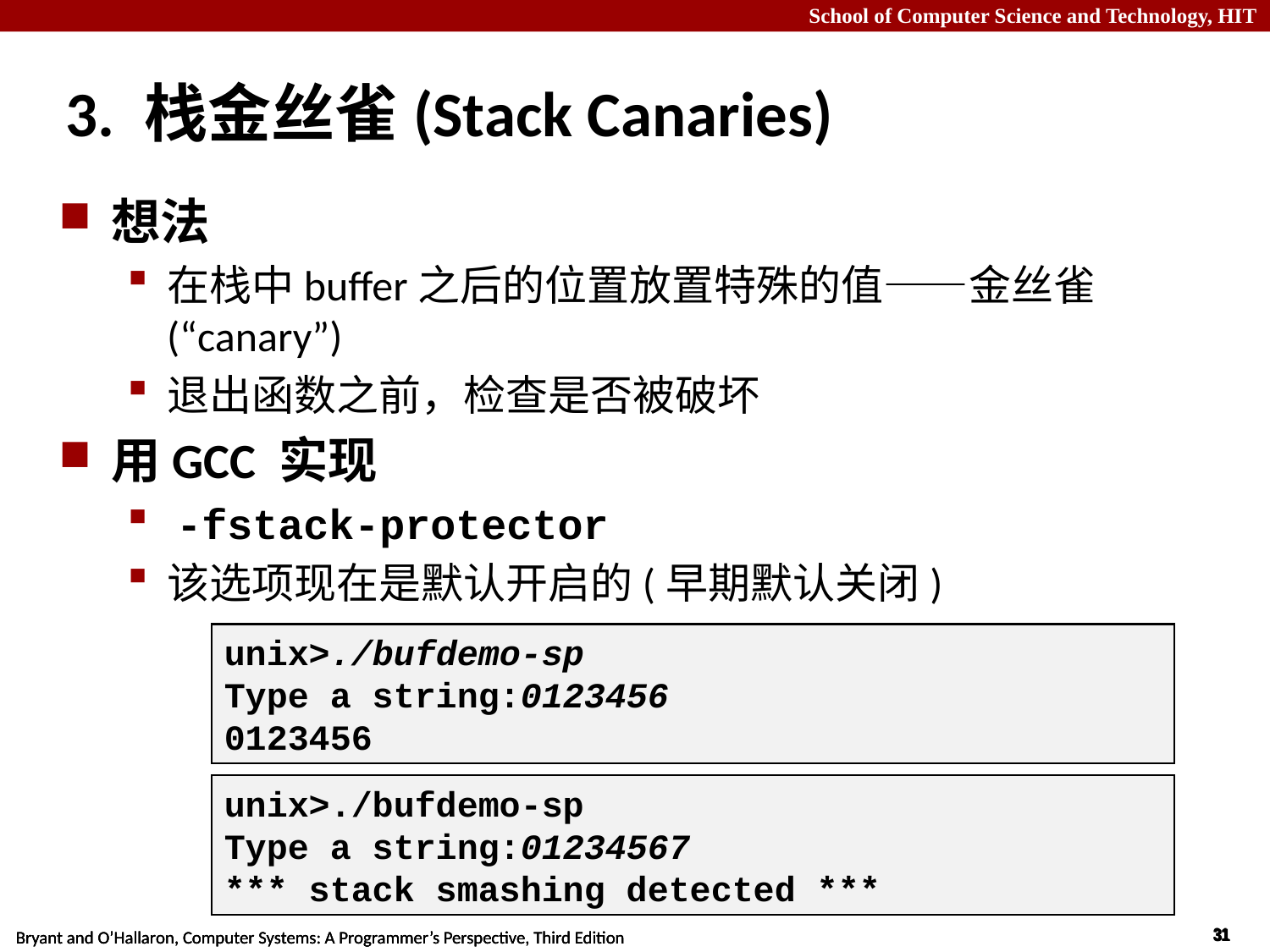

# 3. 栈金丝雀(Stack Canaries)
想法
在栈中buffer之后的位置放置特殊的值——金丝雀(“canary”)
退出函数之前，检查是否被破坏
用GCC 实现
 -fstack-protector
该选项现在是默认开启的(早期默认关闭)
unix>./bufdemo-sp
Type a string:0123456
0123456
unix>./bufdemo-sp
Type a string:01234567
*** stack smashing detected ***